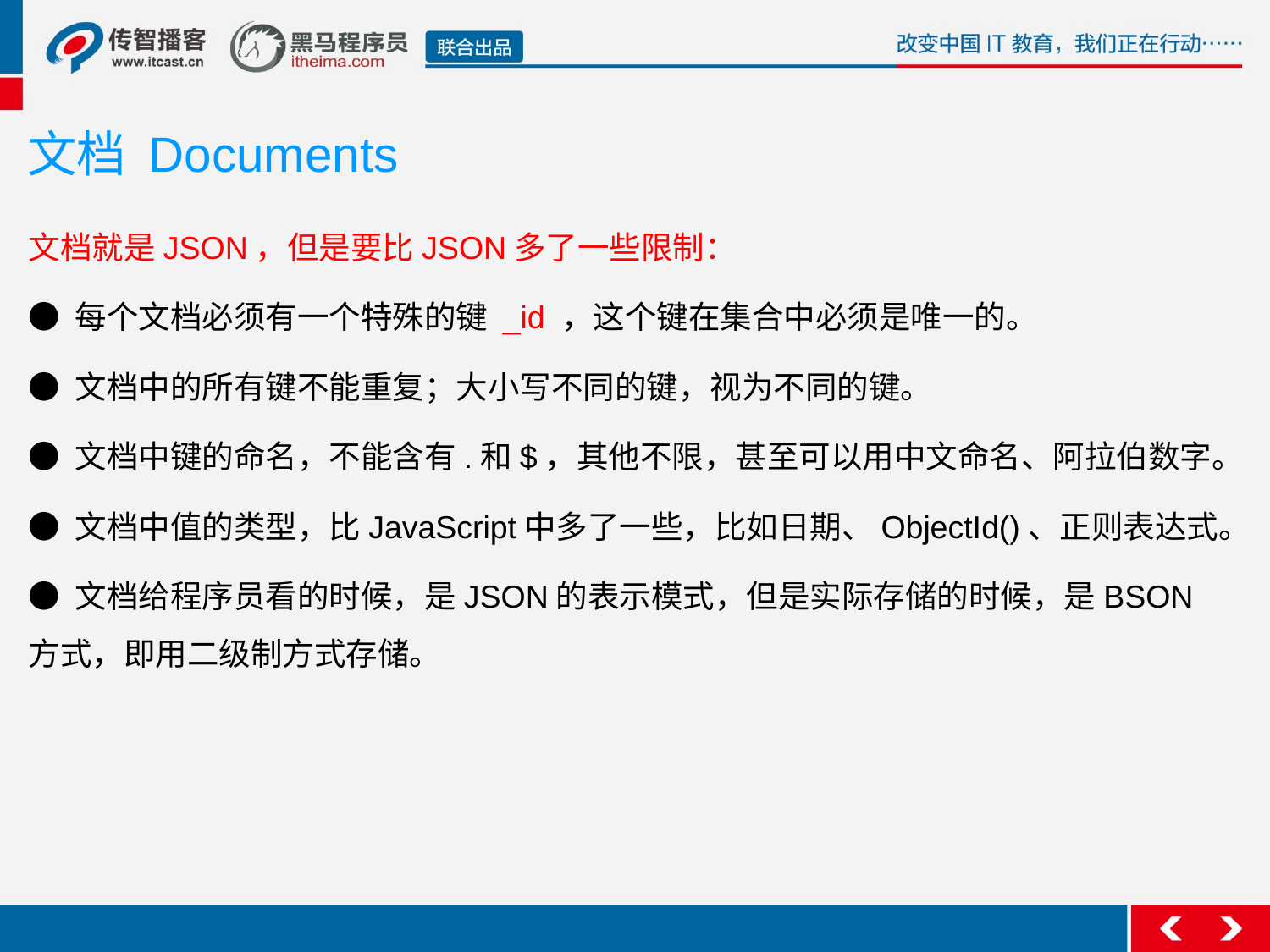

文档 Documents
文档就是JSON，但是要比JSON多了一些限制：
● 每个文档必须有一个特殊的键 _id ，这个键在集合中必须是唯一的。
● 文档中的所有键不能重复；大小写不同的键，视为不同的键。
● 文档中键的命名，不能含有.和$，其他不限，甚至可以用中文命名、阿拉伯数字。
● 文档中值的类型，比JavaScript中多了一些，比如日期、ObjectId()、正则表达式。
● 文档给程序员看的时候，是JSON的表示模式，但是实际存储的时候，是BSON方式，即用二级制方式存储。